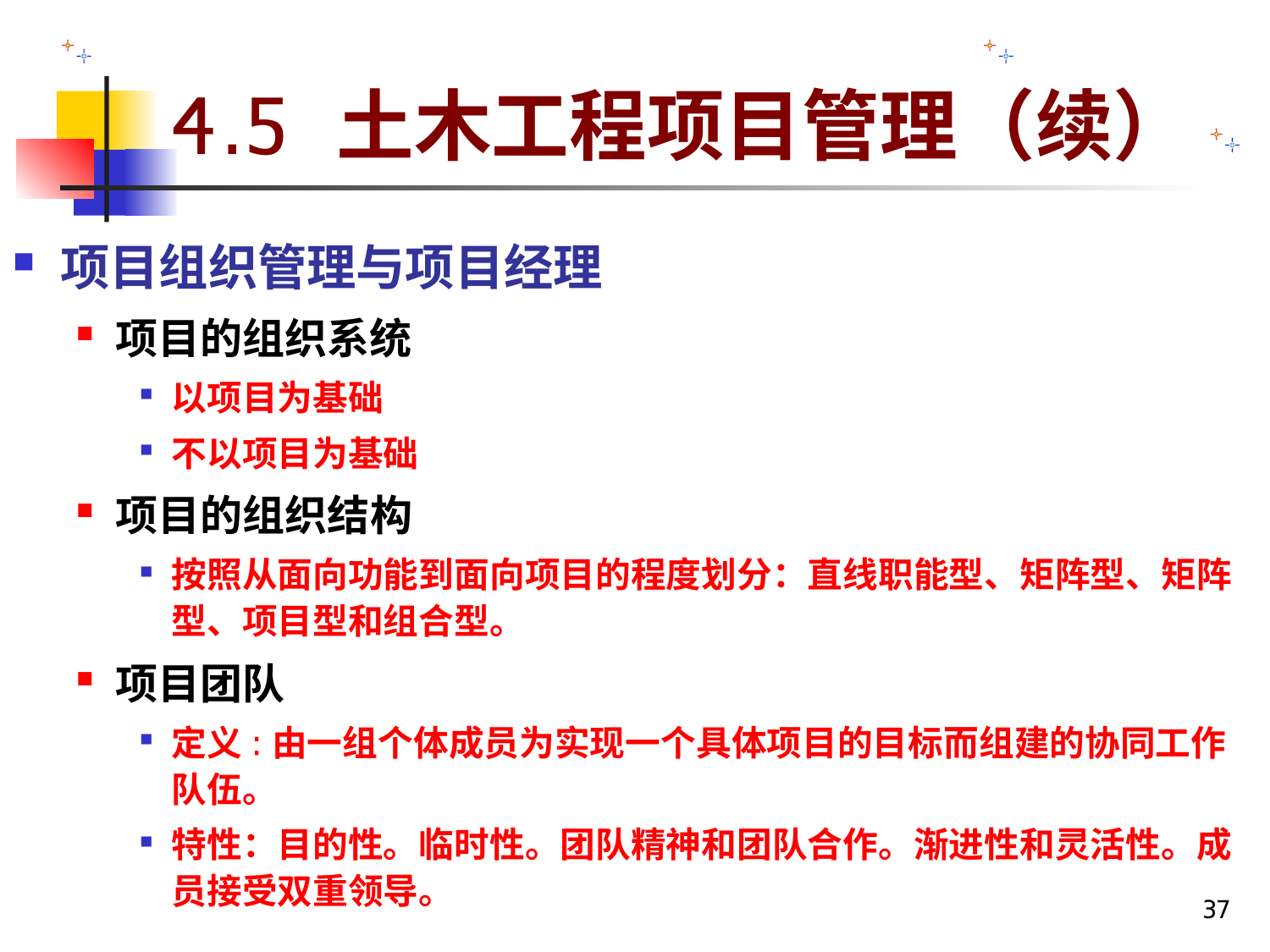

# 4.5 土木工程项目管理（续）
项目组织管理与项目经理
项目的组织系统
以项目为基础
不以项目为基础
项目的组织结构
按照从面向功能到面向项目的程度划分：直线职能型、矩阵型、矩阵型、项目型和组合型。
项目团队
定义:由一组个体成员为实现一个具体项目的目标而组建的协同工作队伍。
特性：目的性。临时性。团队精神和团队合作。渐进性和灵活性。成员接受双重领导。
37